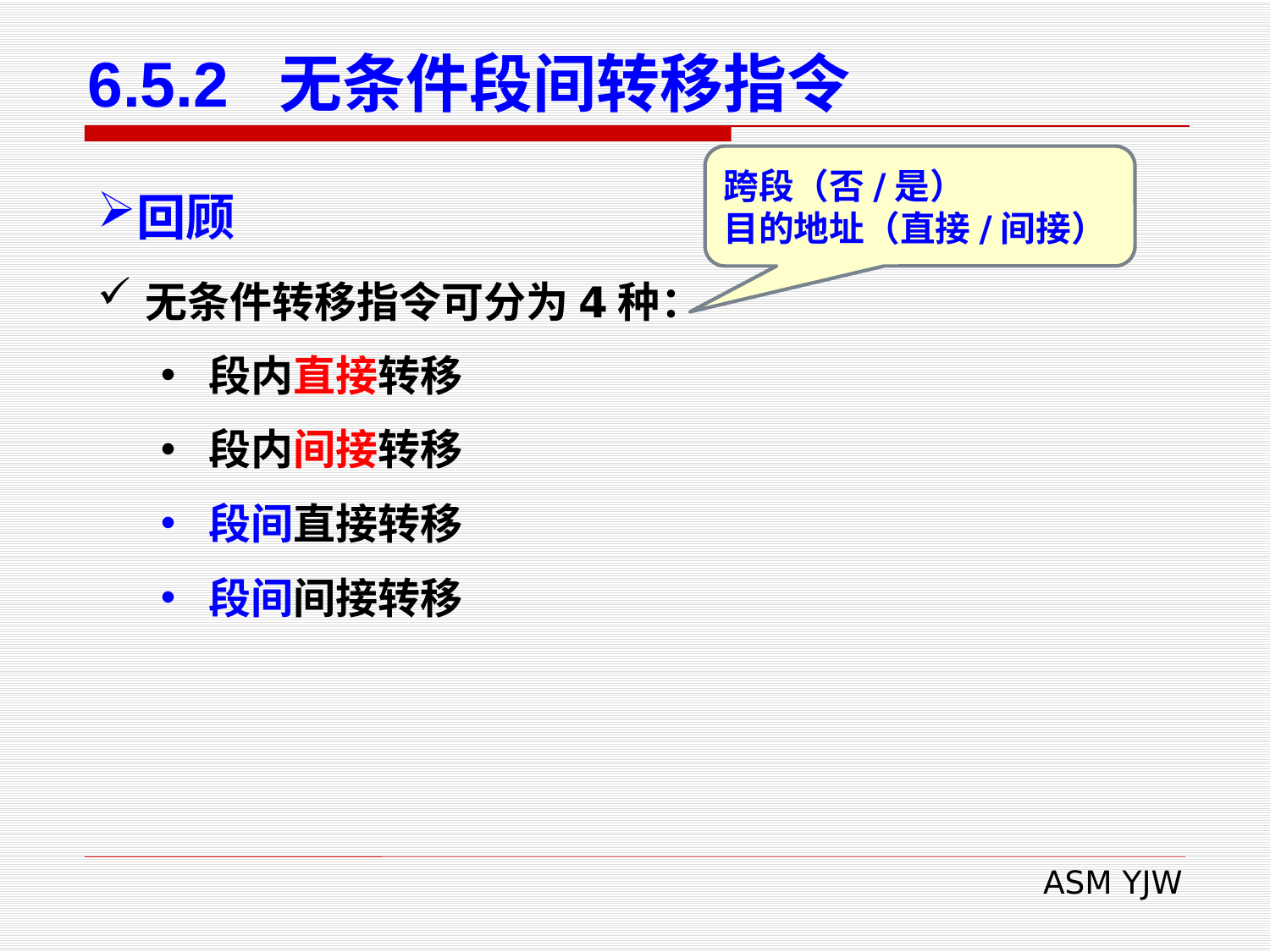

# 6.5.2  无条件段间转移指令
跨段（否/是）
目的地址（直接/间接）
回顾
无条件转移指令可分为4种：
段内直接转移
段内间接转移
段间直接转移
段间间接转移